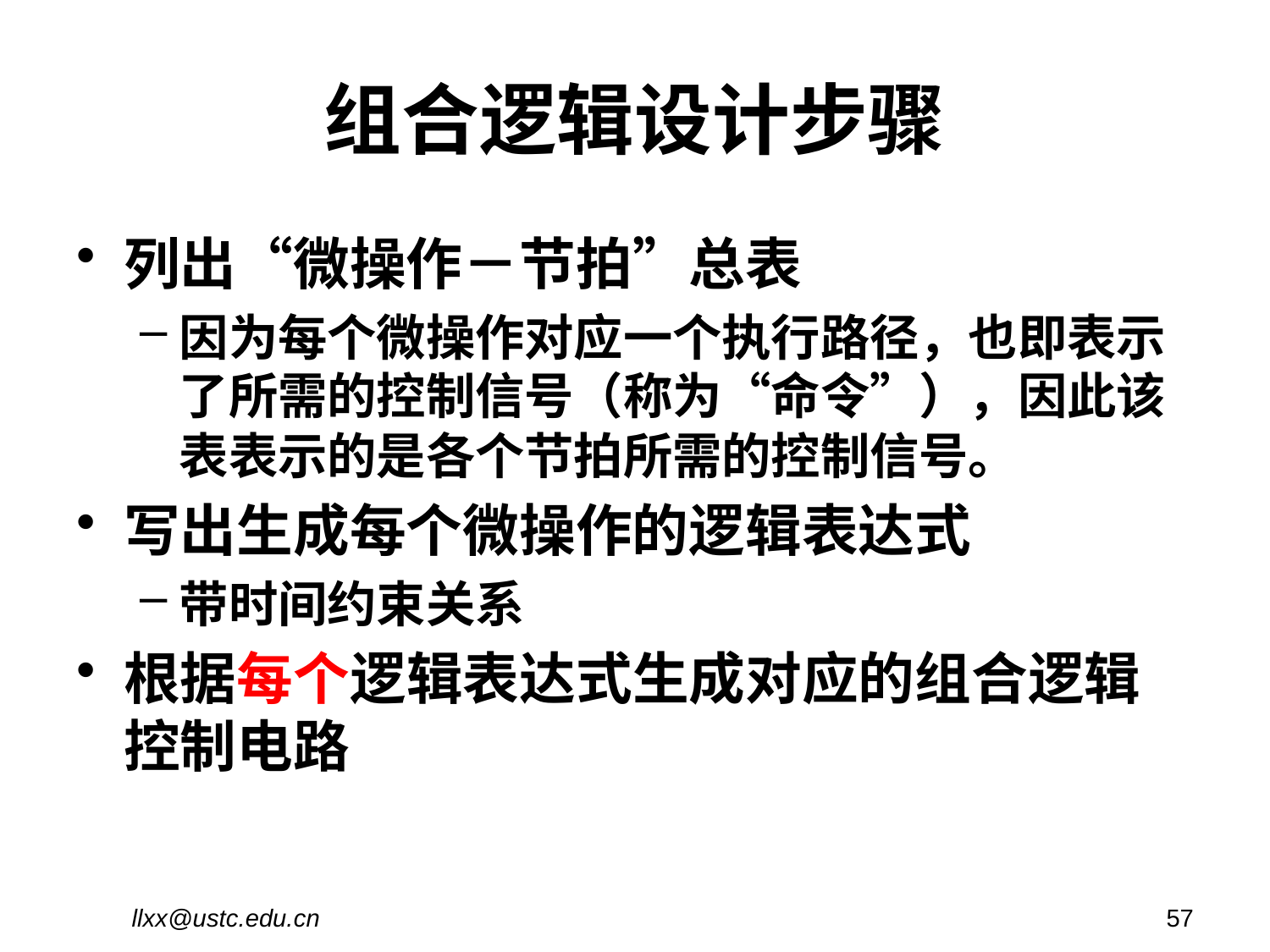

# 组合逻辑设计步骤
列出“微操作－节拍”总表
因为每个微操作对应一个执行路径，也即表示了所需的控制信号（称为“命令”），因此该表表示的是各个节拍所需的控制信号。
写出生成每个微操作的逻辑表达式
带时间约束关系
根据每个逻辑表达式生成对应的组合逻辑控制电路
llxx@ustc.edu.cn
57